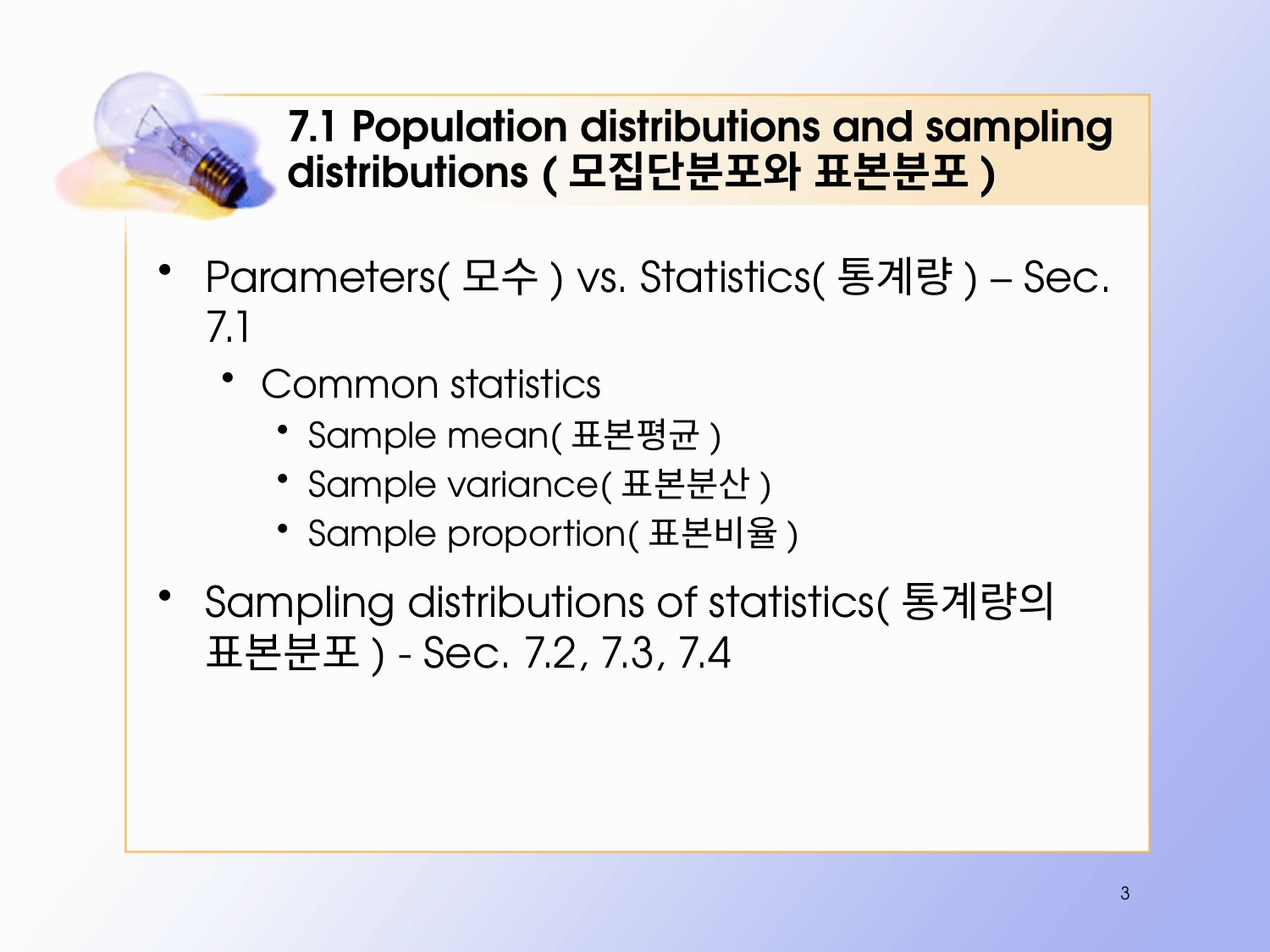

# 7.1 Population distributions and sampling distributions (모집단분포와 표본분포)
Parameters(모수) vs. Statistics(통계량) – Sec. 7.1
Common statistics
Sample mean(표본평균)
Sample variance(표본분산)
Sample proportion(표본비율)
Sampling distributions of statistics(통계량의 표본분포) - Sec. 7.2, 7.3, 7.4
3